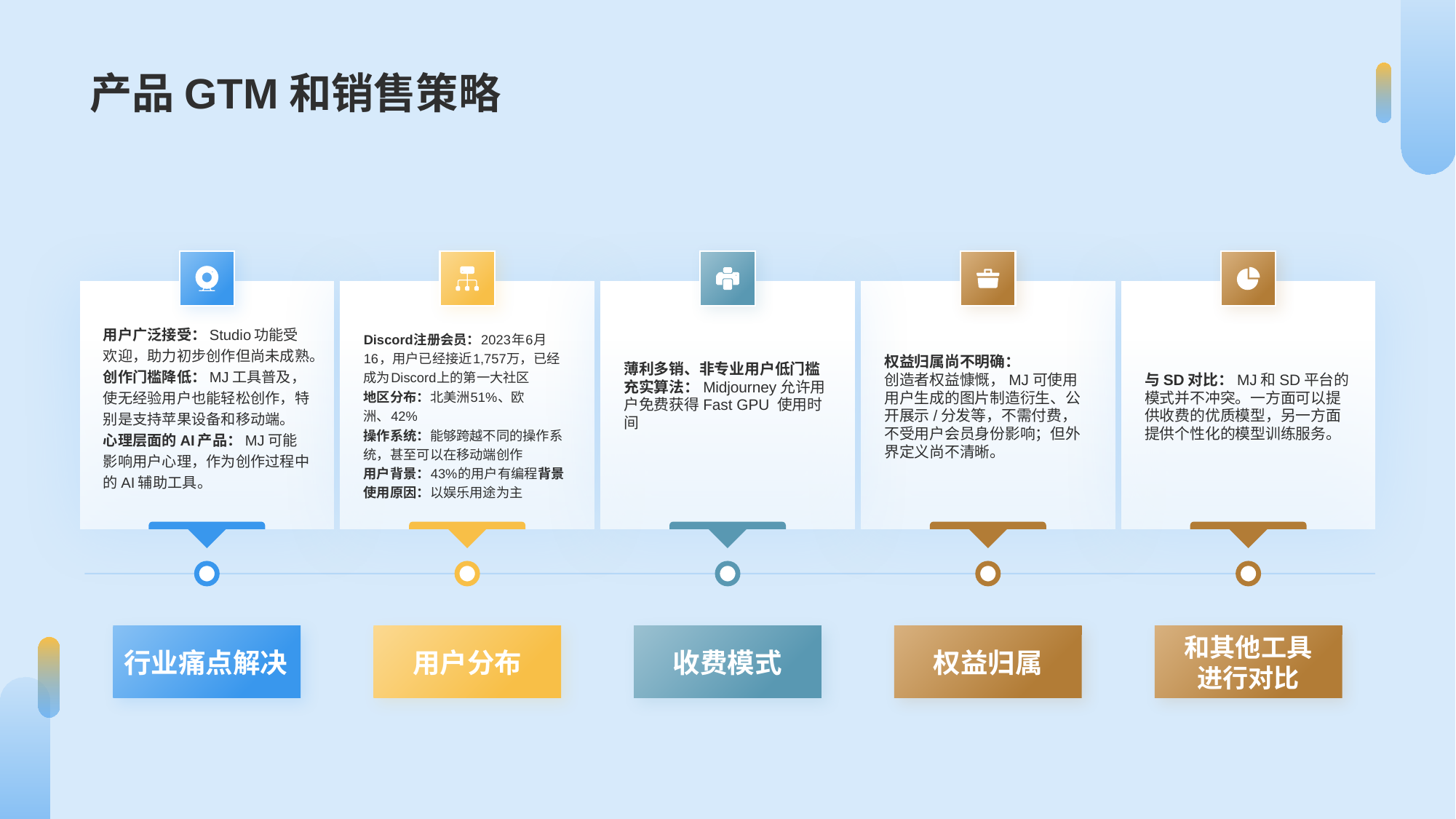

# 产品GTM和销售策略

Discord注册会员：2023年6月16，用户已经接近1,757万，已经成为Discord上的第一大社区
地区分布：北美洲51%、欧洲、42%
操作系统：能够跨越不同的操作系统，甚至可以在移动端创作
用户背景：43%的用户有编程背景
使用原因：以娱乐用途为主

用户分布

薄利多销、非专业用户低门槛
充实算法：Midjourney允许用户免费获得Fast GPU 使用时间

收费模式

权益归属尚不明确：
创造者权益慷慨，MJ可使用用户生成的图片制造衍生、公开展示/分发等，不需付费，不受用户会员身份影响；但外界定义尚不清晰。
权益归属

与SD对比：MJ和SD平台的模式并不冲突。一方面可以提供收费的优质模型，另一方面提供个性化的模型训练服务。
和其他工具
进行对比

用户广泛接受：Studio功能受欢迎，助力初步创作但尚未成熟。
创作门槛降低：MJ工具普及，使无经验用户也能轻松创作，特别是支持苹果设备和移动端。
心理层面的AI产品：MJ可能影响用户心理，作为创作过程中的AI辅助工具。

行业痛点解决